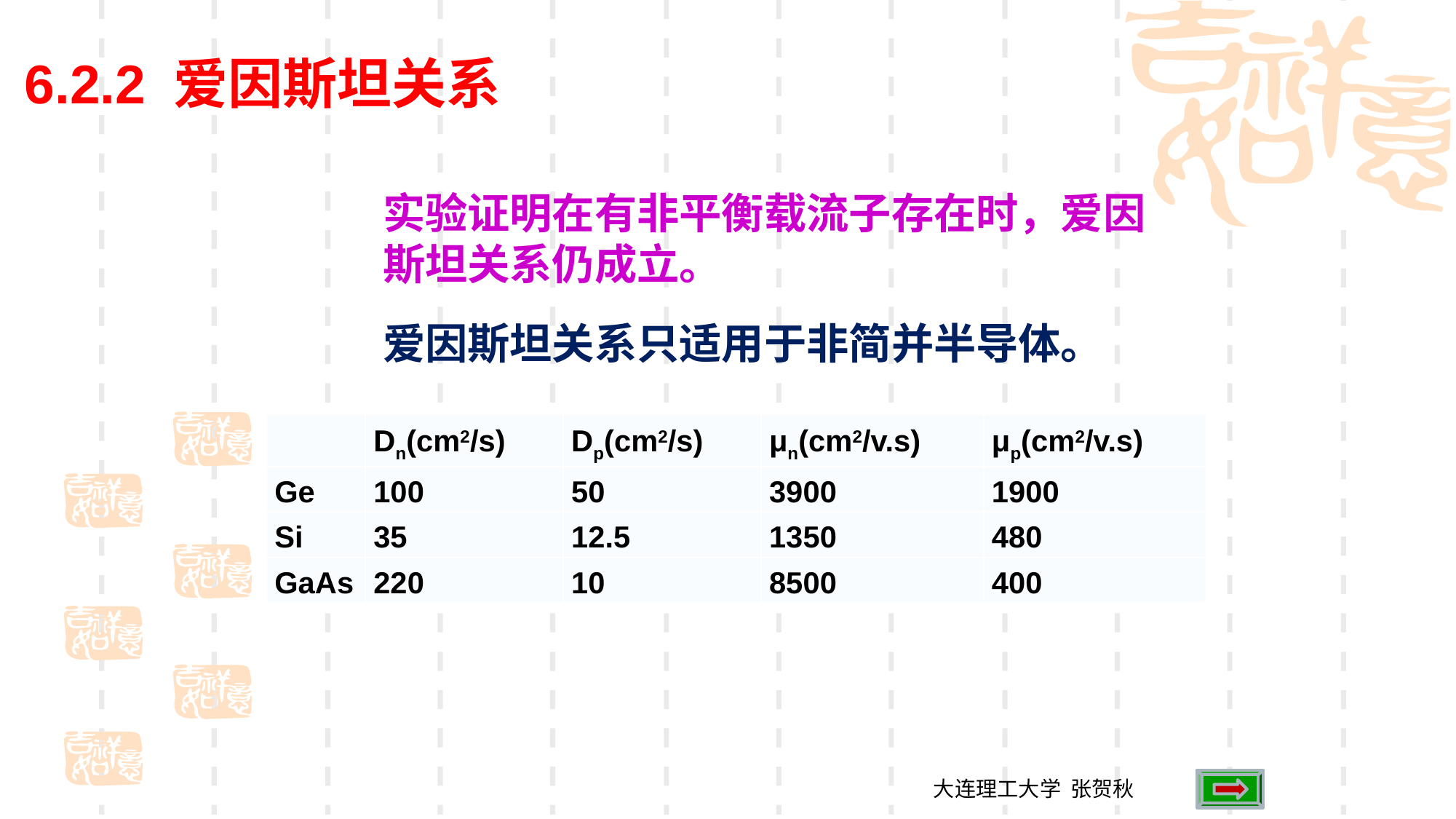

6.2.2 爱因斯坦关系
实验证明在有非平衡载流子存在时，爱因斯坦关系仍成立。
爱因斯坦关系只适用于非简并半导体。
|  | Dn(cm2/s) | Dp(cm2/s) | μn(cm2/v.s) | μp(cm2/v.s) |
| --- | --- | --- | --- | --- |
| Ge | 100 | 50 | 3900 | 1900 |
| Si | 35 | 12.5 | 1350 | 480 |
| GaAs | 220 | 10 | 8500 | 400 |

大连理工大学  张贺秋